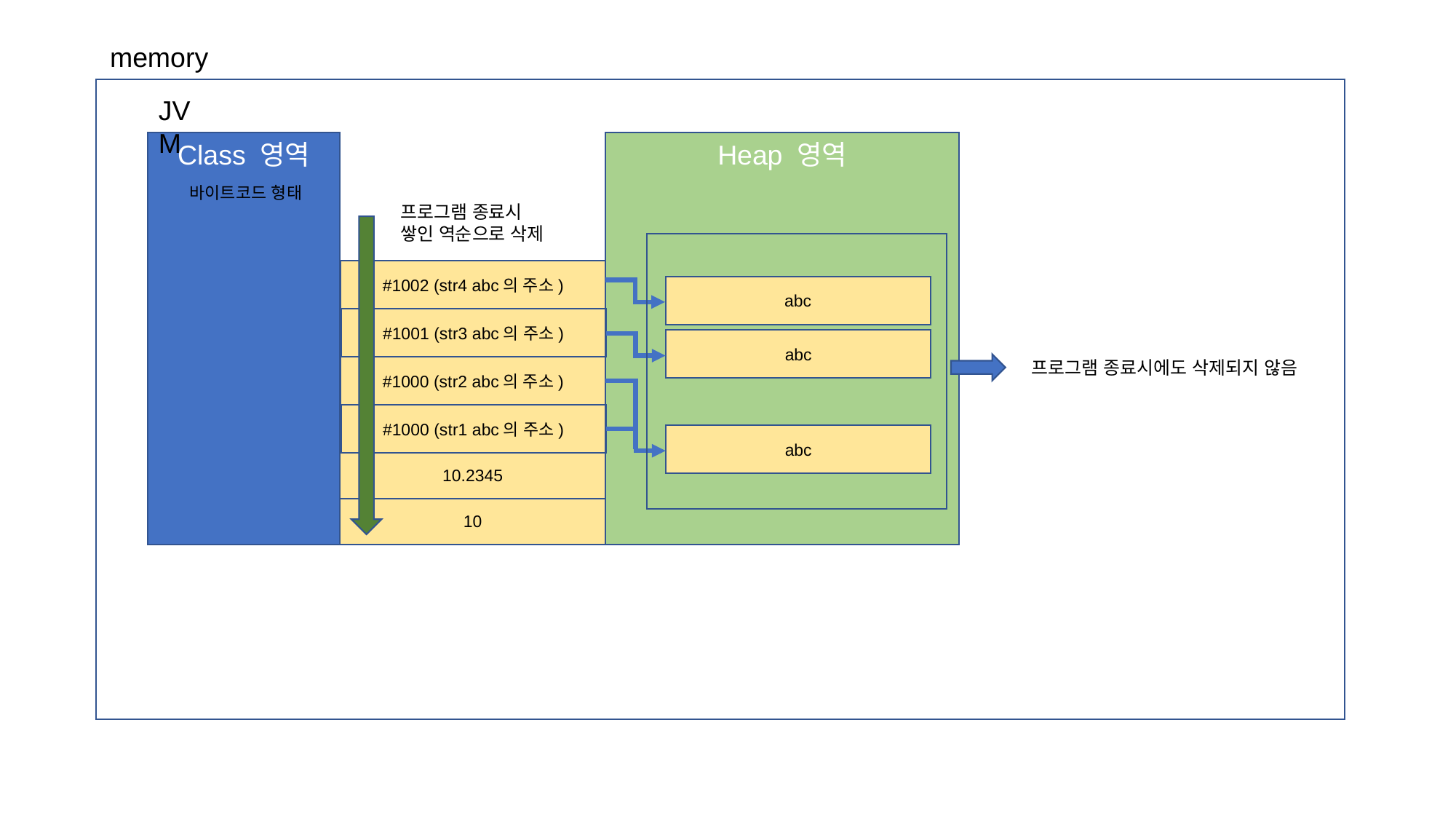

memory

JVM
Heap 영역
Class 영역
바이트코드 형태
프로그램 종료시
쌓인 역순으로 삭제

#1002 (str4 abc의 주소)
abc
#1001 (str3 abc의 주소)
abc
프로그램 종료시에도 삭제되지 않음

#1000 (str2 abc의 주소)
#1000 (str1 abc의 주소)
abc
10.2345
10